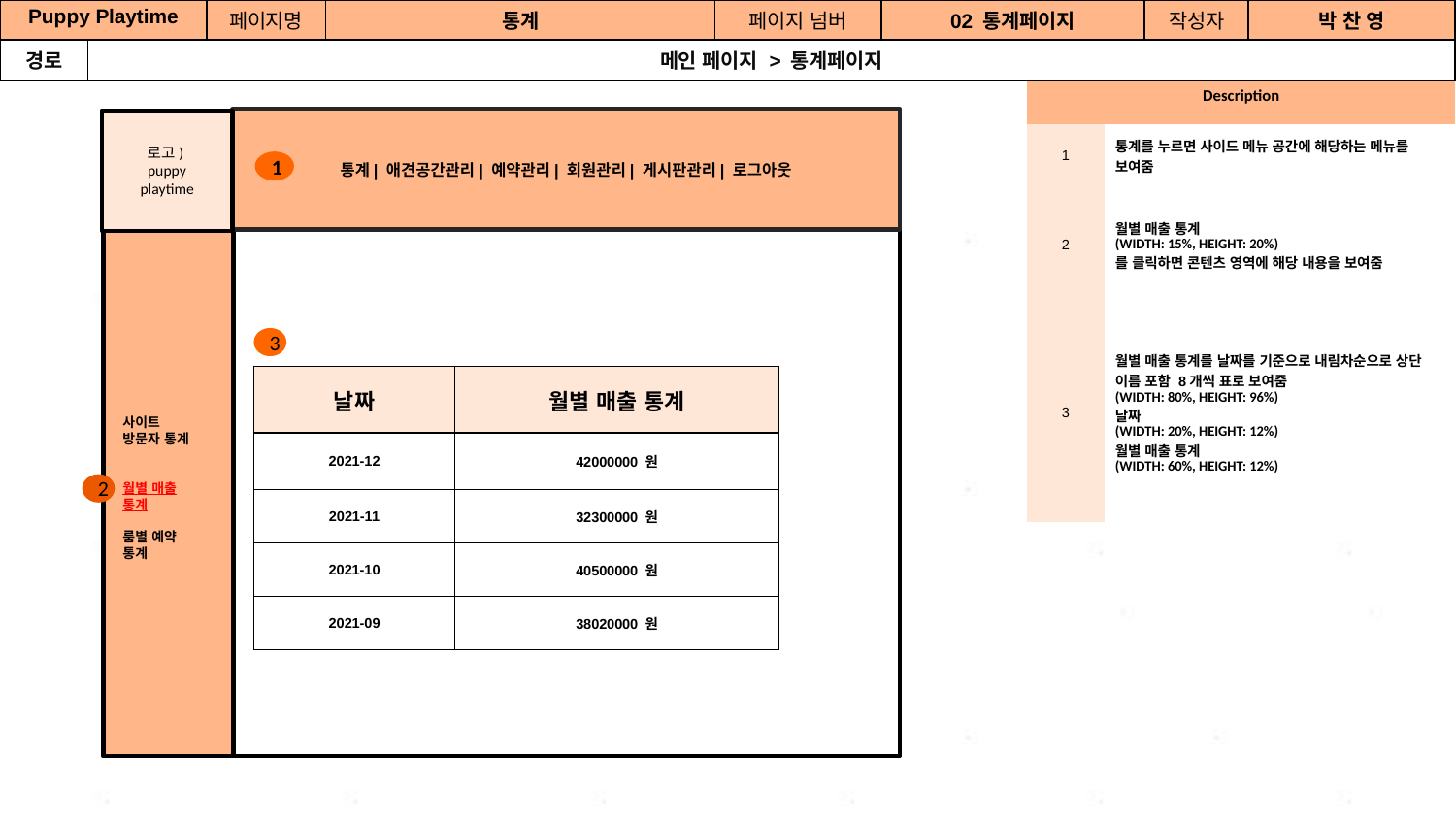

| Puppy Playtime | 김 주 영 | 페이지명 | 통계 | 페이지 넘버 | 02 통계페이지 | 작성자 | 박 찬 영 |
| --- | --- | --- | --- | --- | --- | --- | --- |
| 경로 | 메인 페이지 > 통계페이지 | 김 주 영 | 김 주 영 | 김 주 영 | 김 주 영 | 김 주 영 | 김 주 영 |
공간(오피스) 대여 시스템

통계| 애견공간관리| 예약관리| 회원관리| 게시판관리| 로그아웃
로고)
puppy
playtime
1

사이트
방문자 통계

월별 매출
통계

룸별 예약
통계
3
| 날짜 | 월별 매출 통계 |
| --- | --- |
| 2021-12 | 42000000 원 |
| 2021-11 | 32300000 원 |
| 2021-10 | 40500000 원 |
| 2021-09 | 38020000 원 |
2
| Description |  |
| --- | --- |
| 1 | 통계를 누르면 사이드 메뉴 공간에 해당하는 메뉴를 보여줌 |
| 2 | 월별 매출 통계 (WIDTH: 15%, HEIGHT: 20%) 를 클릭하면 콘텐츠 영역에 해당 내용을 보여줌 |
| 3 | 월별 매출 통계를 날짜를 기준으로 내림차순으로 상단 이름 포함 8개씩 표로 보여줌 (WIDTH: 80%, HEIGHT: 96%) 날짜 (WIDTH: 20%, HEIGHT: 12%) 월별 매출 통계 (WIDTH: 60%, HEIGHT: 12%) |